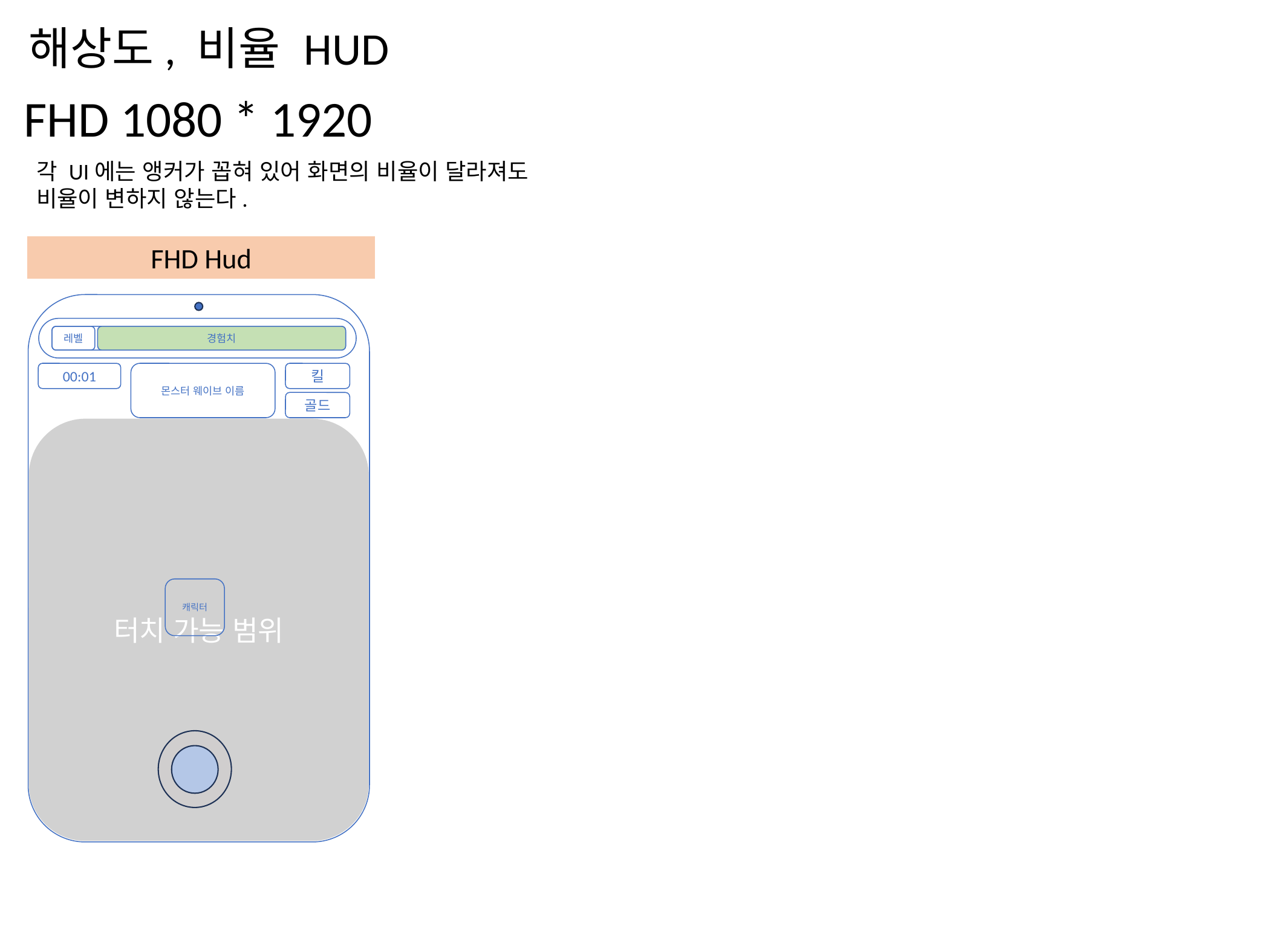

해상도, 비율 HUD
  FHD 1080 * 1920
각 UI에는 앵커가 꼽혀 있어 화면의 비율이 달라져도
비율이 변하지 않는다.
FHD Hud

레벨
경험치
몬스터 웨이브 이름
킬
00:01
골드
터치 가능 범위
캐릭터